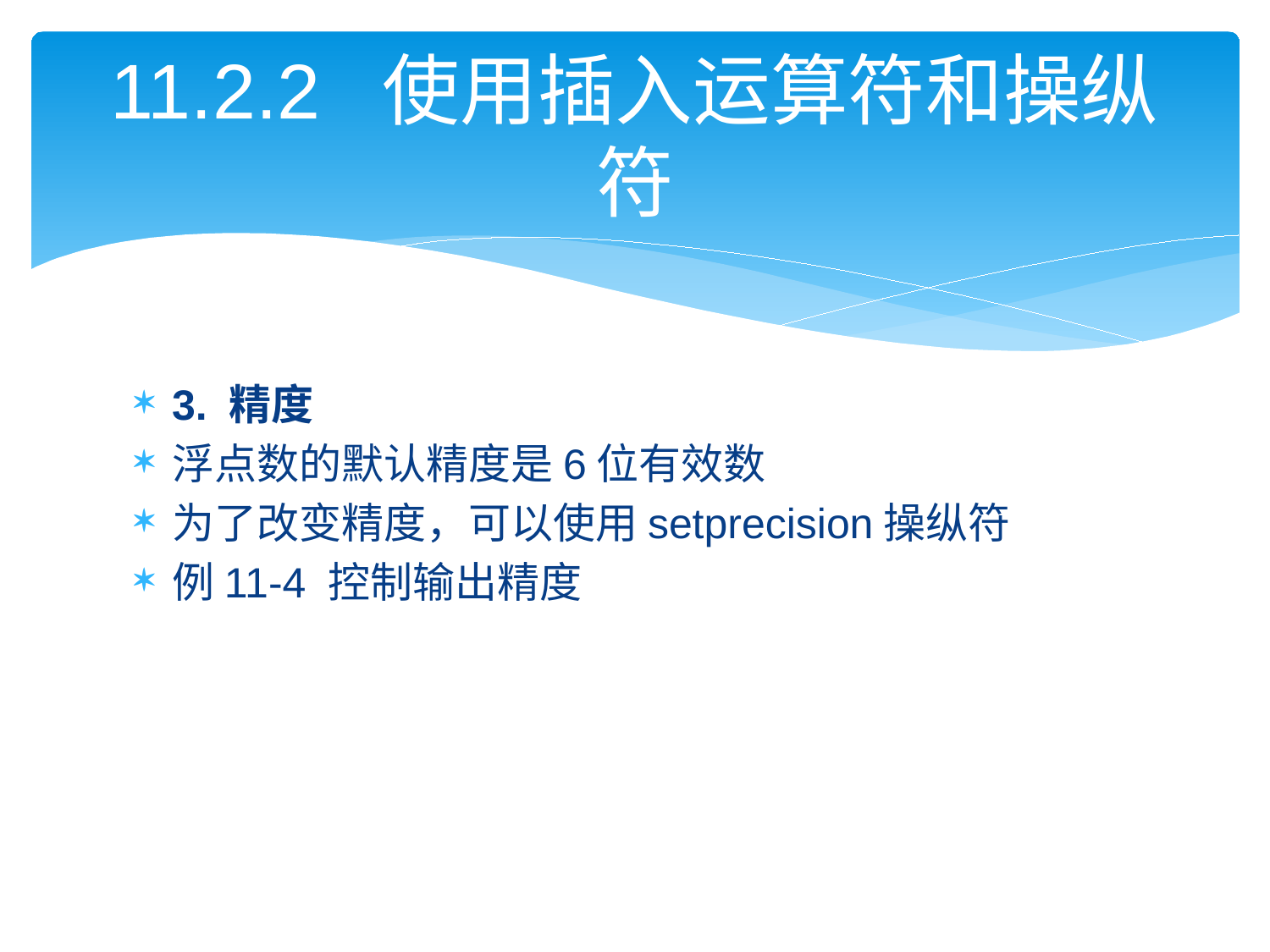

# 11.2.2  使用插入运算符和操纵符
3. 精度
浮点数的默认精度是6位有效数
为了改变精度，可以使用setprecision操纵符
例11-4 控制输出精度